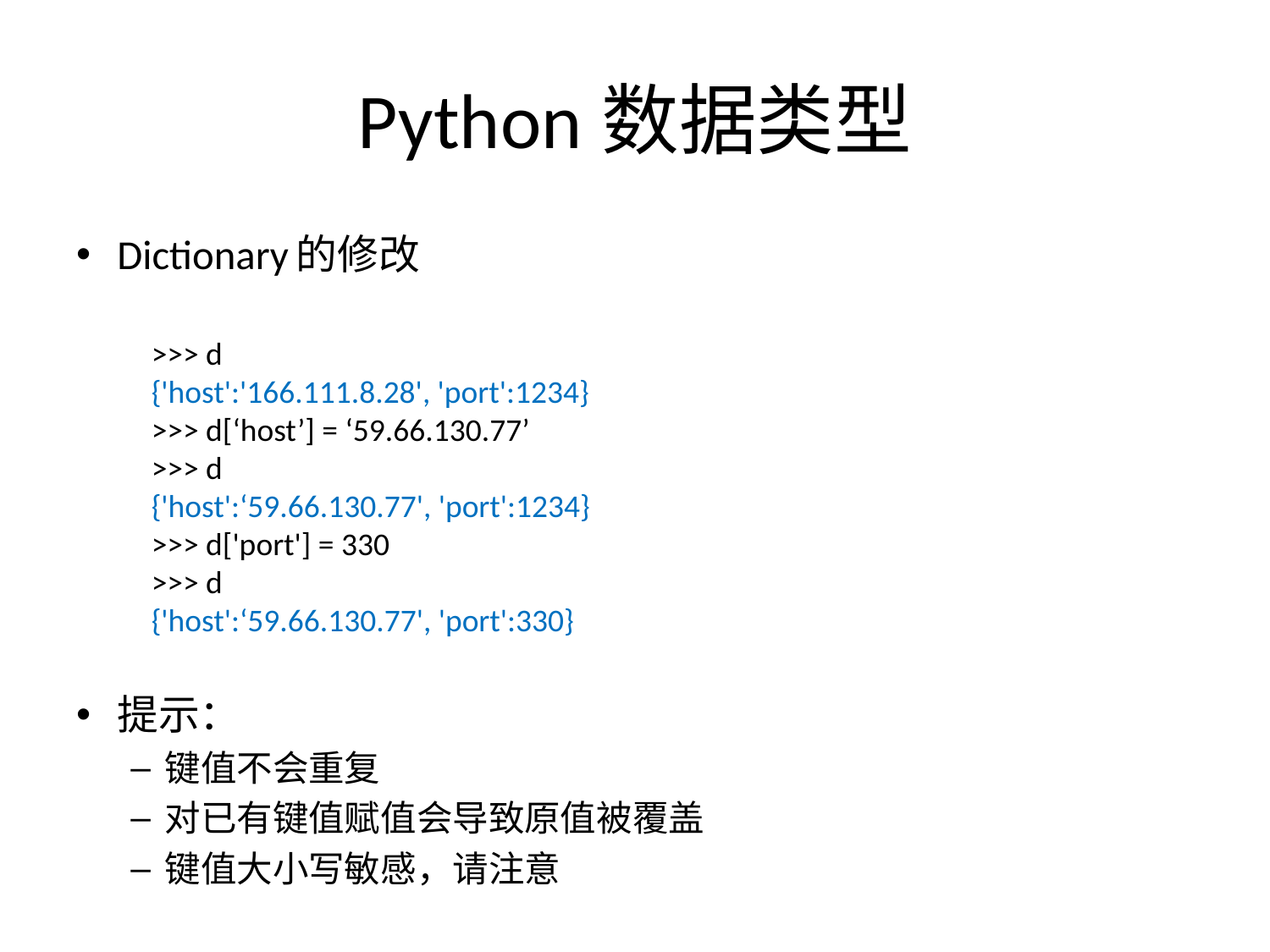

# Python数据类型
Dictionary的修改

提示：
键值不会重复
对已有键值赋值会导致原值被覆盖
键值大小写敏感，请注意
>>> d
{'host':'166.111.8.28', 'port':1234}
>>> d[‘host’] = ‘59.66.130.77’
>>> d
{'host':‘59.66.130.77', 'port':1234}
>>> d['port'] = 330
>>> d
{'host':‘59.66.130.77', 'port':330}